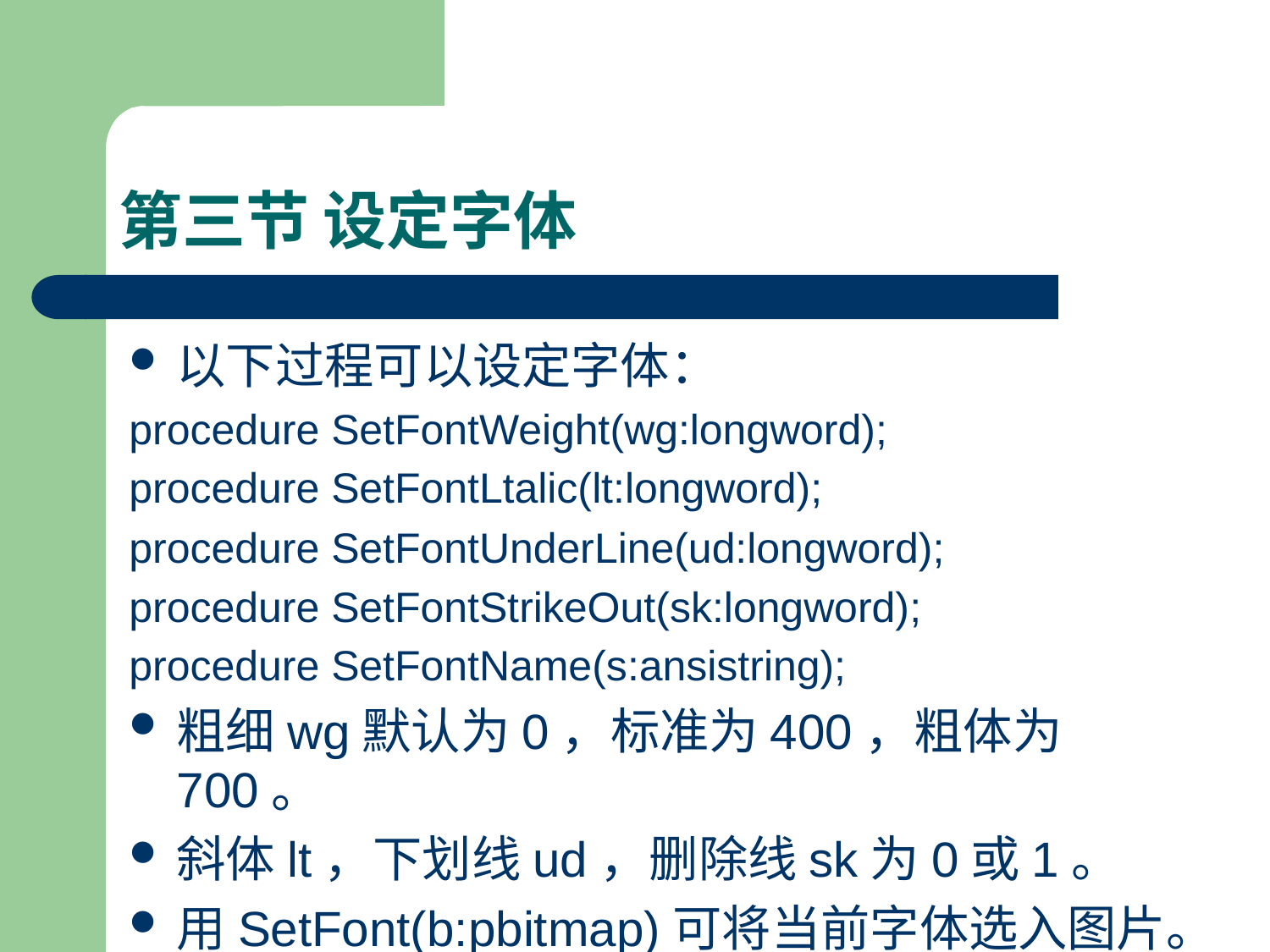

# 第三节 设定字体
以下过程可以设定字体：
procedure SetFontWeight(wg:longword);
procedure SetFontLtalic(lt:longword);
procedure SetFontUnderLine(ud:longword);
procedure SetFontStrikeOut(sk:longword);
procedure SetFontName(s:ansistring);
粗细wg默认为0，标准为400，粗体为700。
斜体lt，下划线ud，删除线sk为0或1。
用SetFont(b:pbitmap)可将当前字体选入图片。